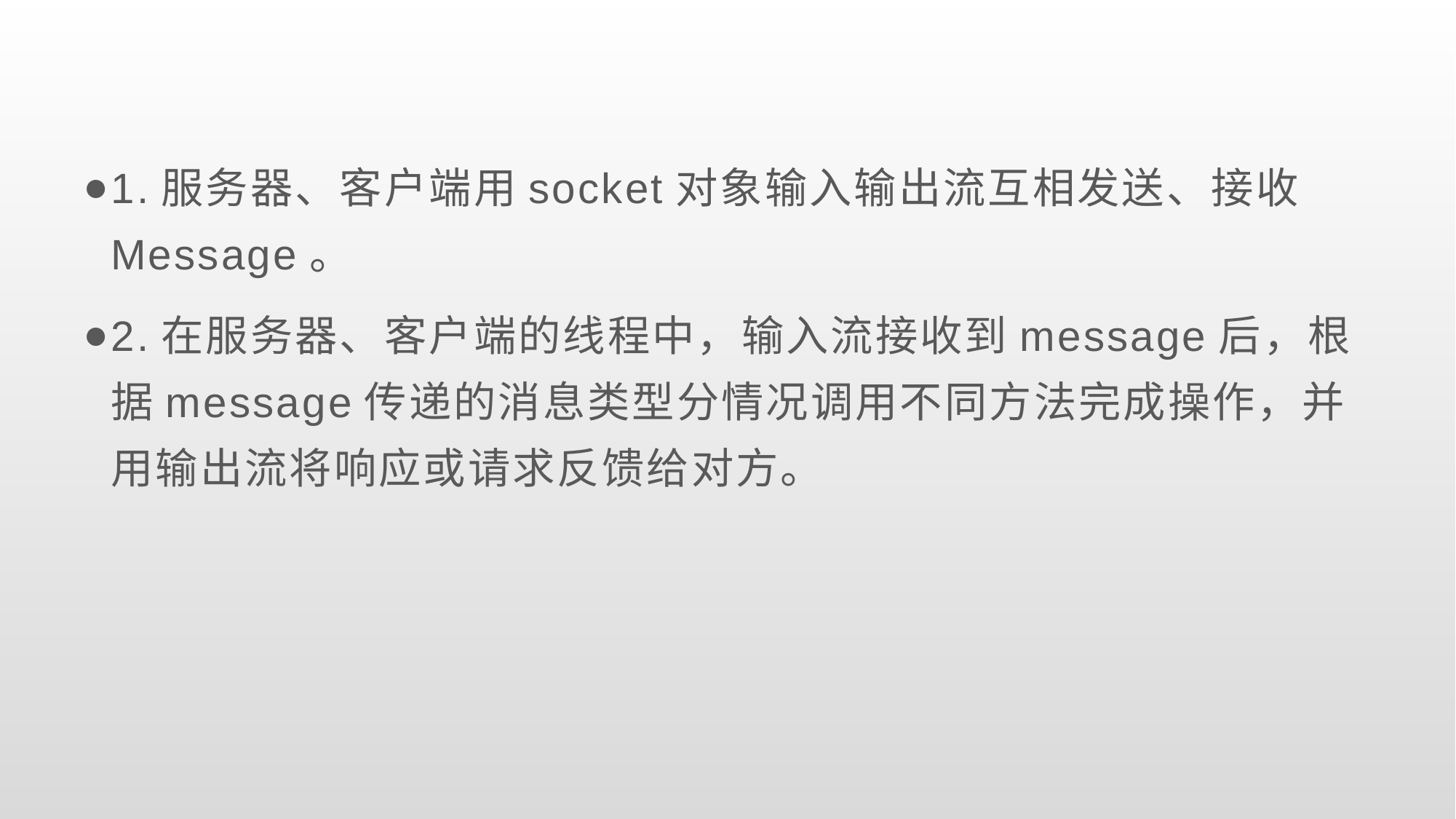

1.服务器、客户端用socket对象输入输出流互相发送、接收Message。
2.在服务器、客户端的线程中，输入流接收到message后，根据message传递的消息类型分情况调用不同方法完成操作，并用输出流将响应或请求反馈给对方。